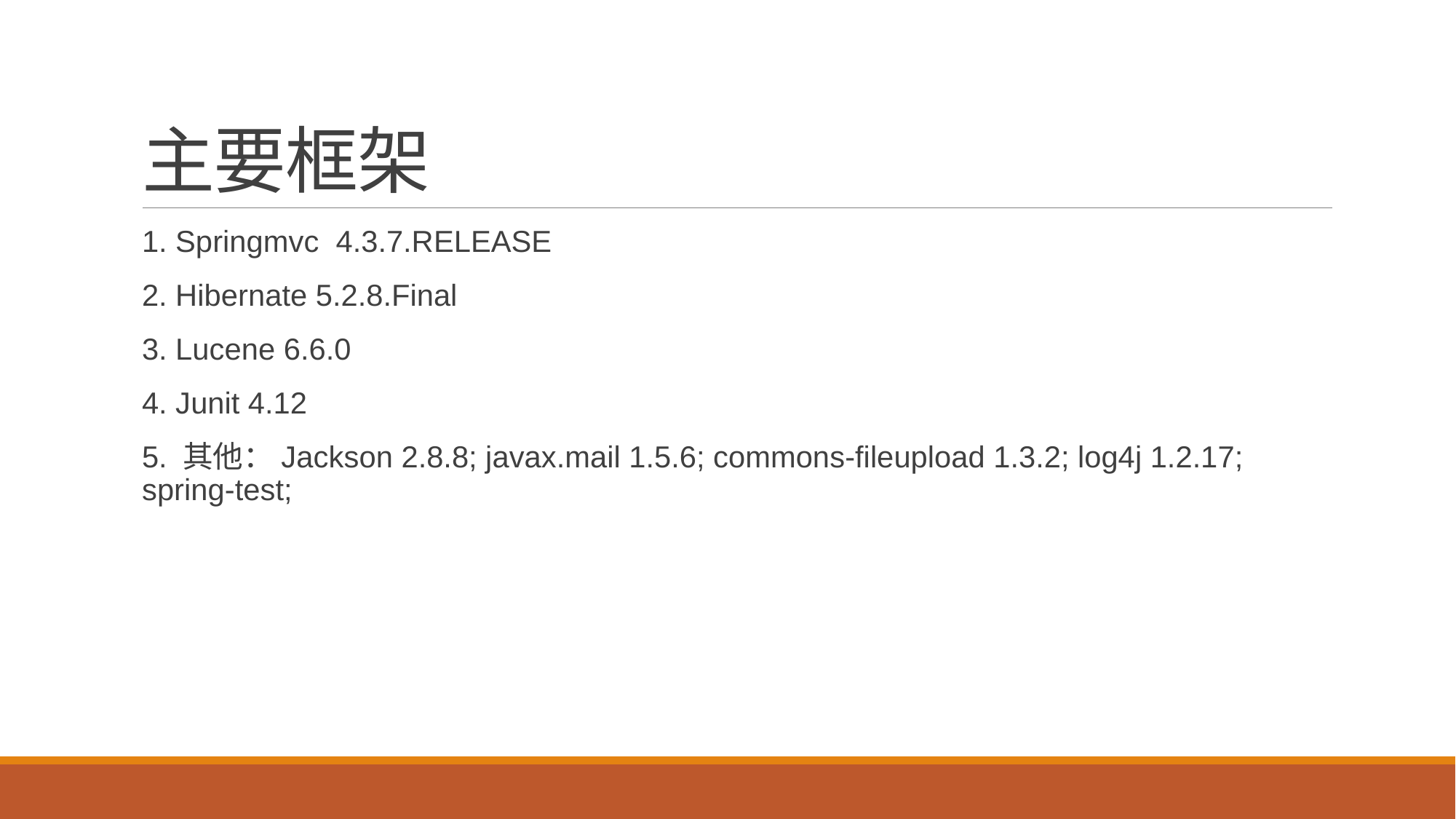

# 主要框架
1. Springmvc  4.3.7.RELEASE
2. Hibernate 5.2.8.Final
3. Lucene 6.6.0
4. Junit 4.12
5. 其他：Jackson 2.8.8; javax.mail 1.5.6; commons-fileupload 1.3.2; log4j 1.2.17; spring-test;